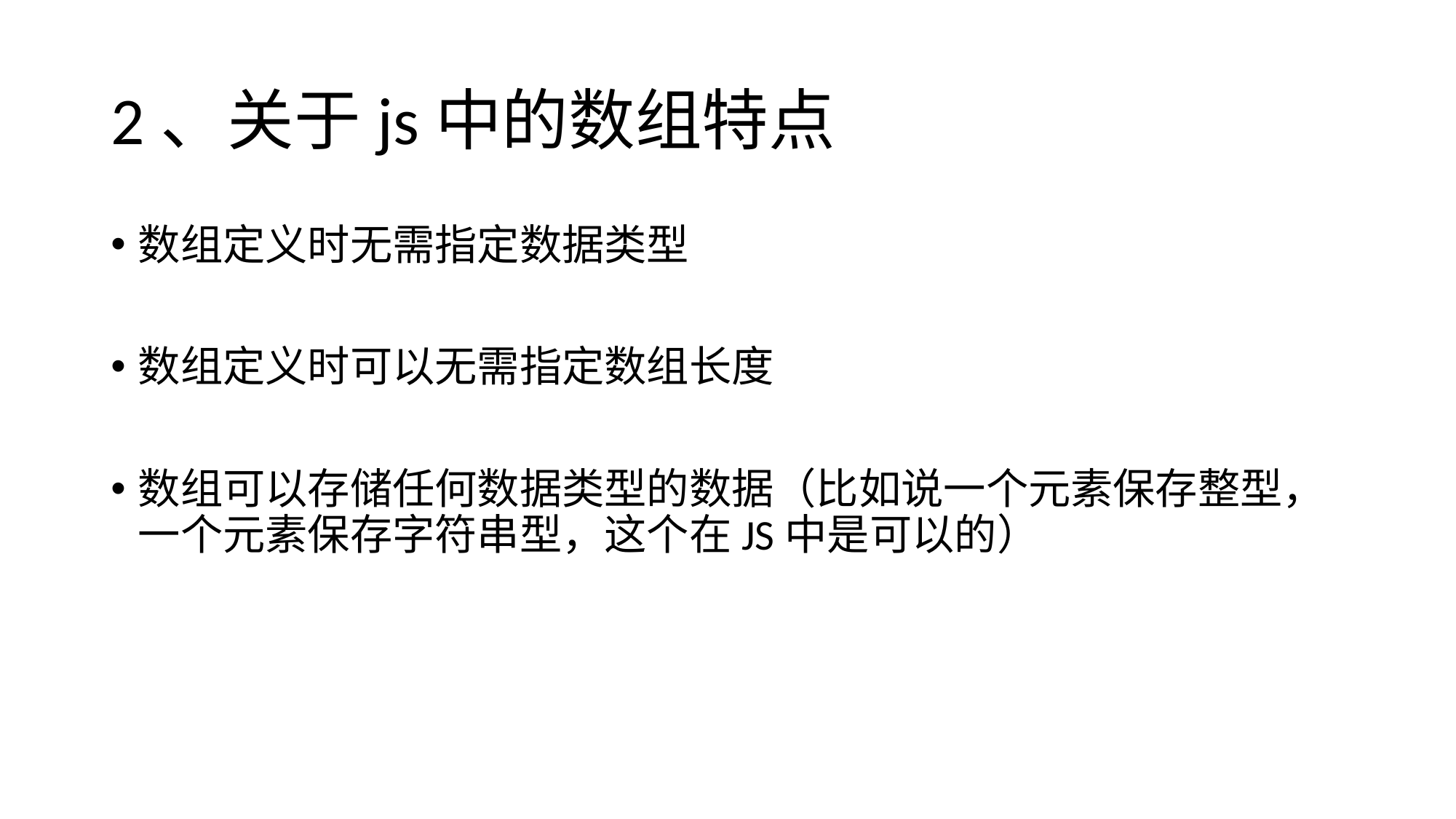

# 2、关于js中的数组特点
数组定义时无需指定数据类型

数组定义时可以无需指定数组长度

数组可以存储任何数据类型的数据（比如说一个元素保存整型，一个元素保存字符串型，这个在JS中是可以的）